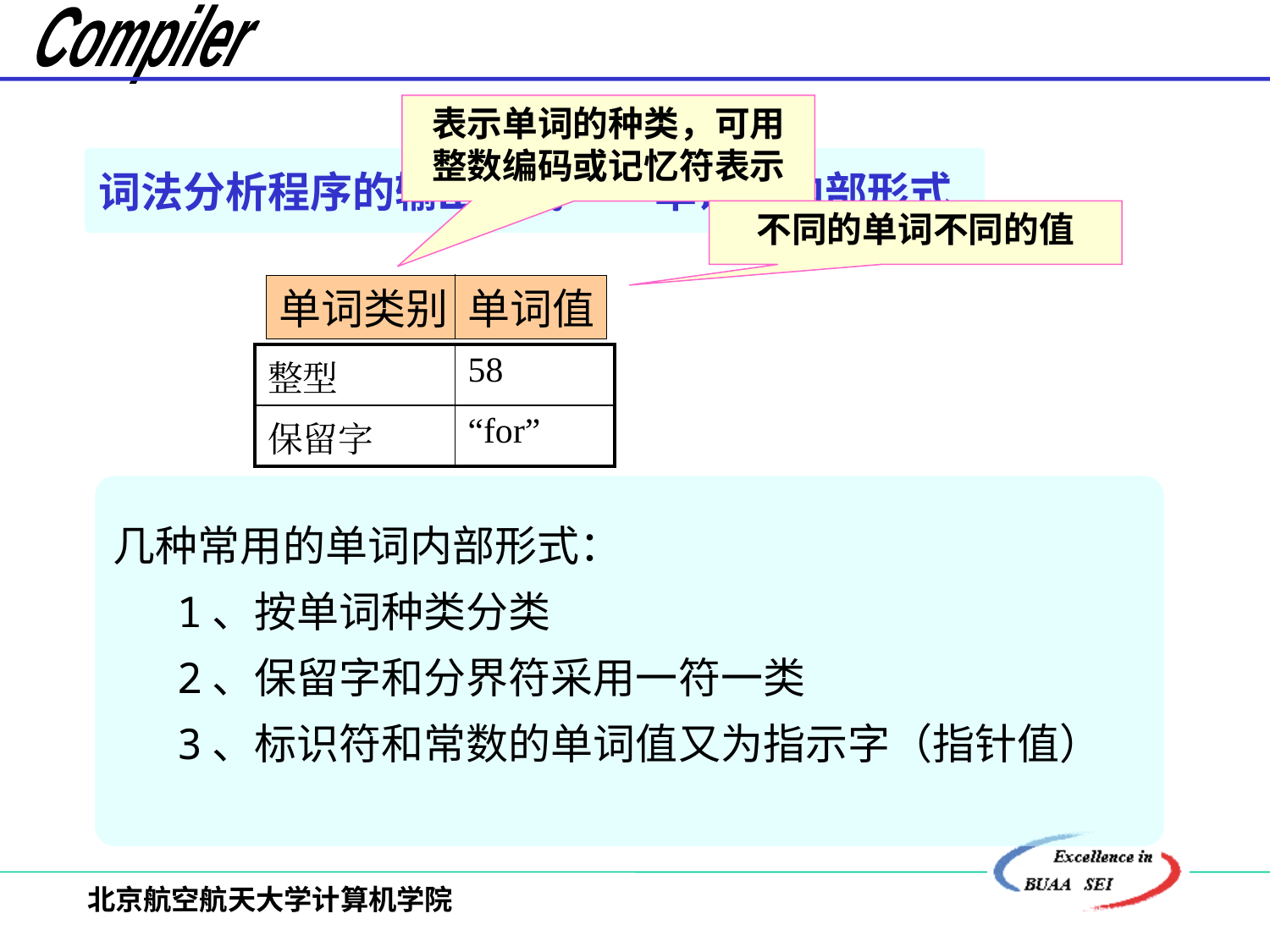

表示单词的种类，可用整数编码或记忆符表示
词法分析程序的输出形式-----单词的内部形式
不同的单词不同的值

单词类别  单词值
| 整型 | 58 |
| --- | --- |
| 保留字 | “for” |
几种常用的单词内部形式：
1、按单词种类分类
2、保留字和分界符采用一符一类
3、标识符和常数的单词值又为指示字（指针值）